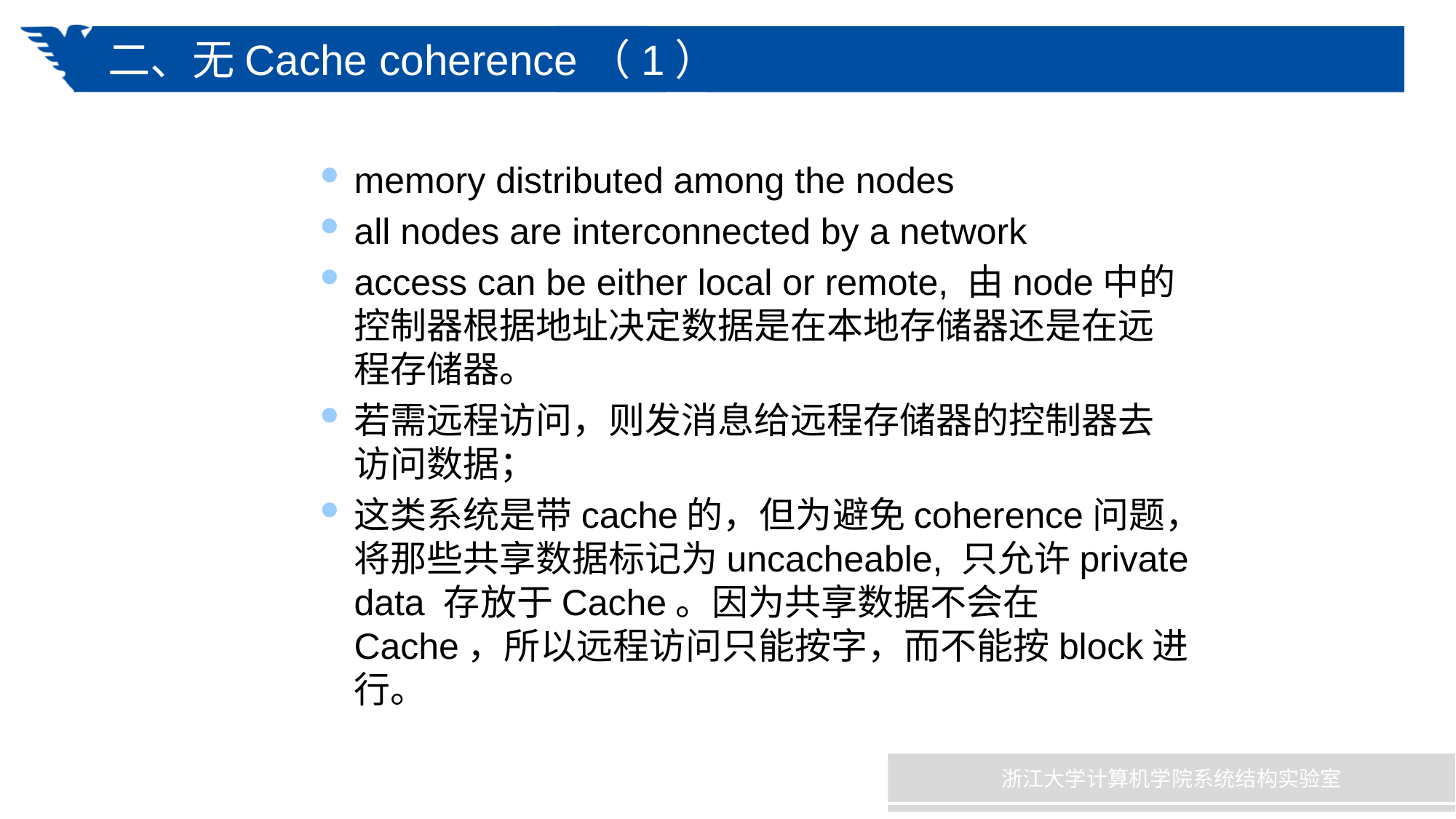

# 二、无Cache coherence（1）
memory distributed among the nodes
all nodes are interconnected by a network
access can be either local or remote, 由node中的控制器根据地址决定数据是在本地存储器还是在远程存储器。
若需远程访问，则发消息给远程存储器的控制器去访问数据；
这类系统是带cache的，但为避免coherence问题，将那些共享数据标记为uncacheable, 只允许private data 存放于Cache。因为共享数据不会在Cache，所以远程访问只能按字，而不能按block进行。